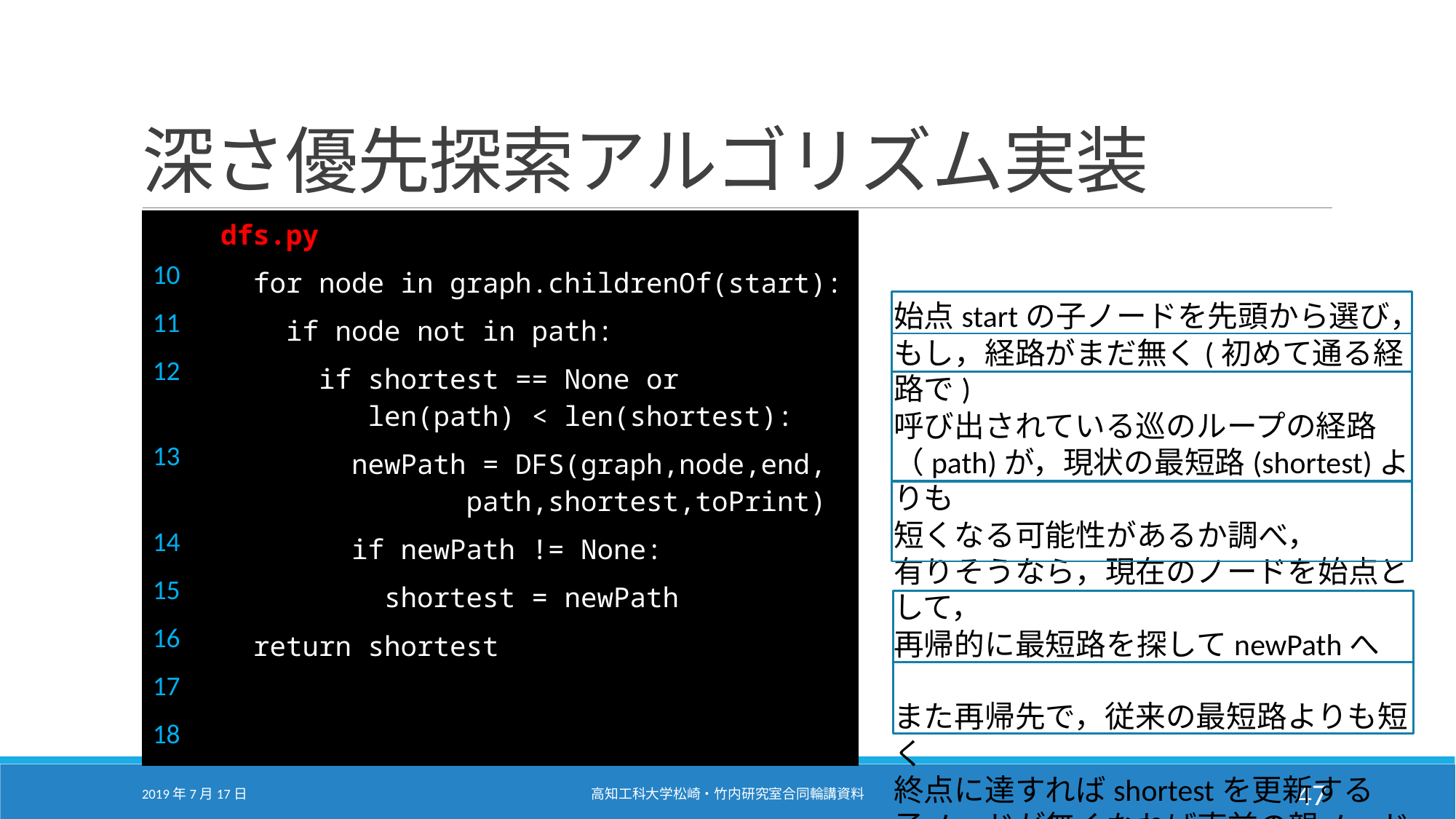

# 深さ優先探索アルゴリズム実装
|  | dfs.py |
| --- | --- |
| 10 | for node in graph.childrenOf(start): |
| 11 | if node not in path: |
| 12 | if shortest == None or len(path) < len(shortest): |
| 13 | newPath = DFS(graph,node,end, path,shortest,toPrint) |
| 14 | if newPath != None: |
| 15 | shortest = newPath |
| 16 | return shortest |
| 17 |  |
| 18 |  |
始点startの子ノードを先頭から選び，
もし，経路がまだ無く(初めて通る経路で)
呼び出されている巡のループの経路
（path)が，現状の最短路(shortest)よりも
短くなる可能性があるか調べ，
有りそうなら，現在のノードを始点として，
再帰的に最短路を探してnewPathへ

また再帰先で，従来の最短路よりも短く
終点に達すればshortestを更新する
子ノードが無くなれば直前の親ノードへ
バックトラックする

2019年7月17日
高知工科大学松崎・竹内研究室合同輪講資料
47